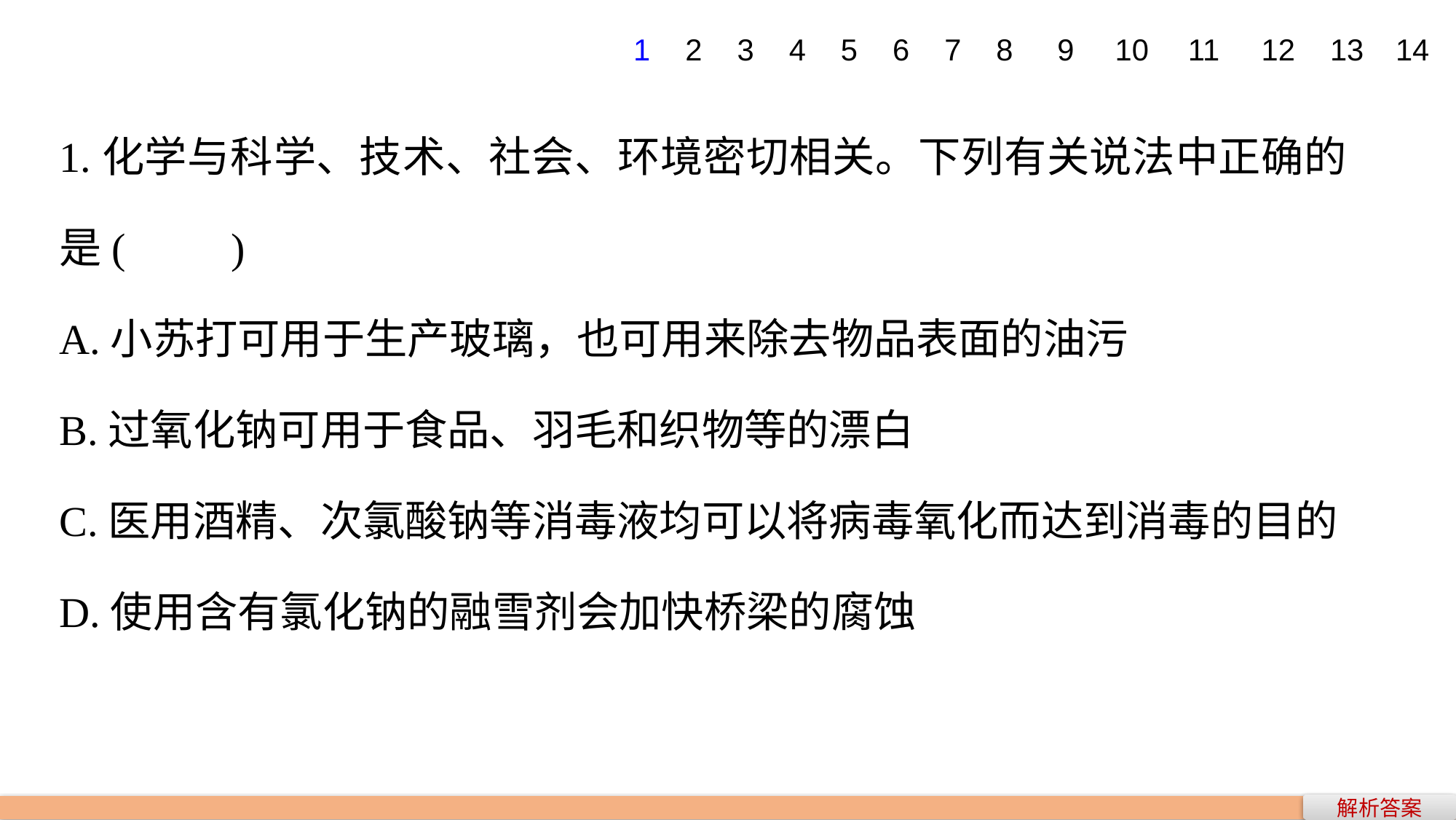

1
2
3
4
5
6
7
8
9
10
11
12
13
14
1.化学与科学、技术、社会、环境密切相关。下列有关说法中正确的是(　　)
A.小苏打可用于生产玻璃，也可用来除去物品表面的油污
B.过氧化钠可用于食品、羽毛和织物等的漂白
C.医用酒精、次氯酸钠等消毒液均可以将病毒氧化而达到消毒的目的
D.使用含有氯化钠的融雪剂会加快桥梁的腐蚀
解析答案